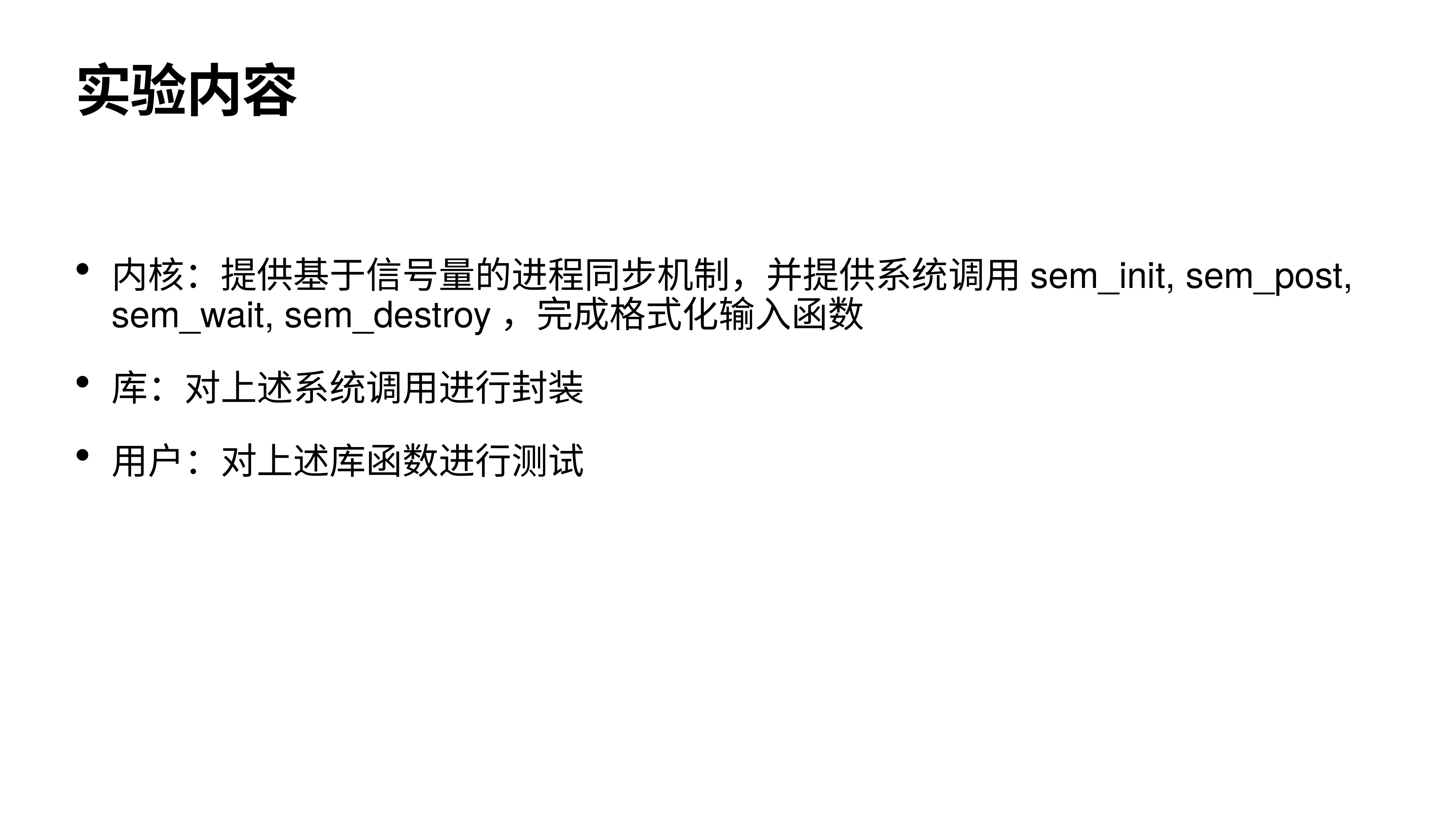

# 实验内容
内核：提供基于信号量的进程同步机制，并提供系统调用sem_init, sem_post, sem_wait, sem_destroy，完成格式化输入函数
库：对上述系统调用进行封装
用户：对上述库函数进行测试